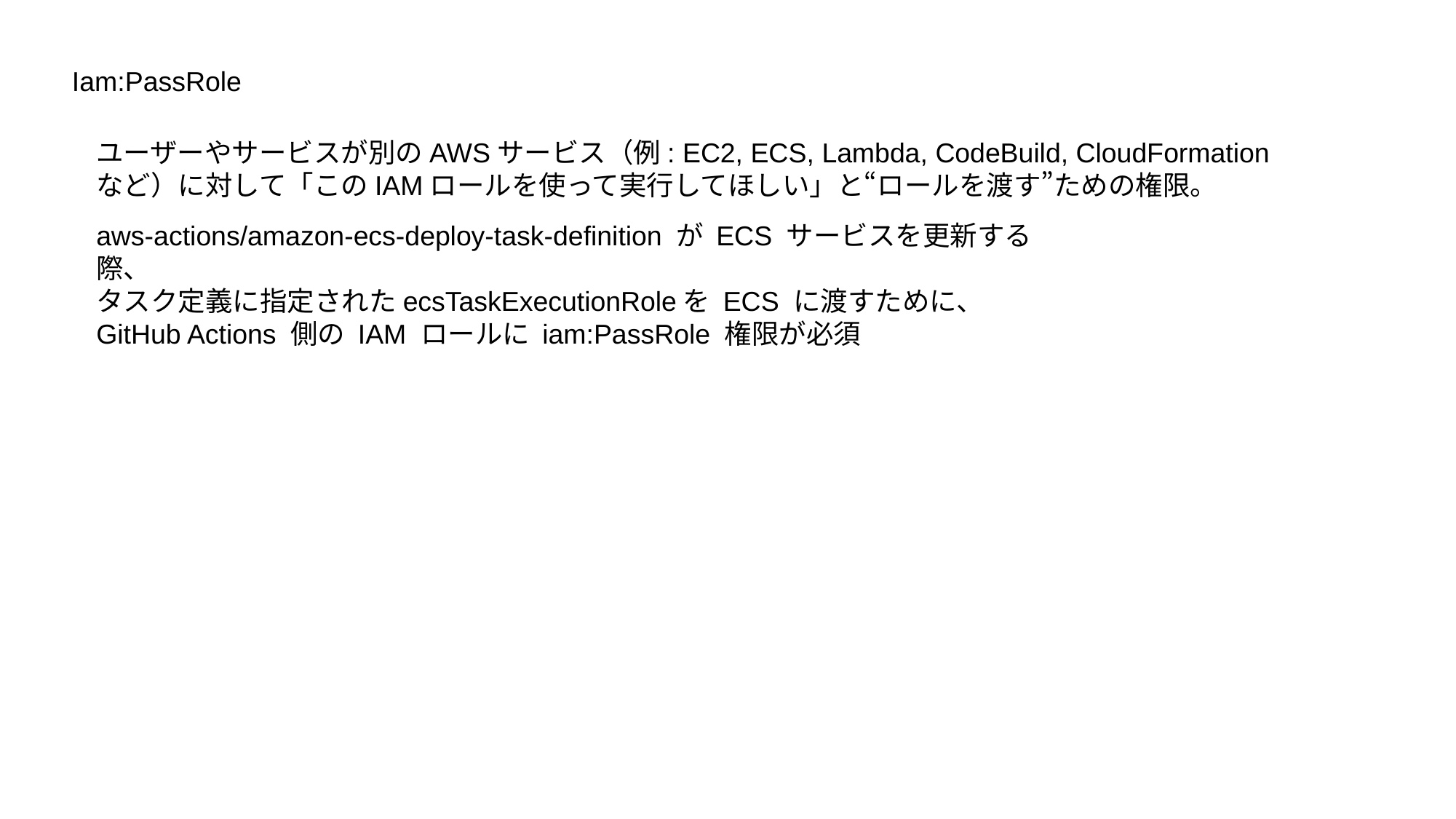

Iam:PassRole
ユーザーやサービスが別のAWSサービス（例: EC2, ECS, Lambda, CodeBuild, CloudFormationなど）に対して「このIAMロールを使って実行してほしい」と“ロールを渡す”ための権限。
aws-actions/amazon-ecs-deploy-task-definition が ECS サービスを更新する際、
タスク定義に指定されたecsTaskExecutionRoleを ECS に渡すために、
GitHub Actions 側の IAM ロールに iam:PassRole 権限が必須